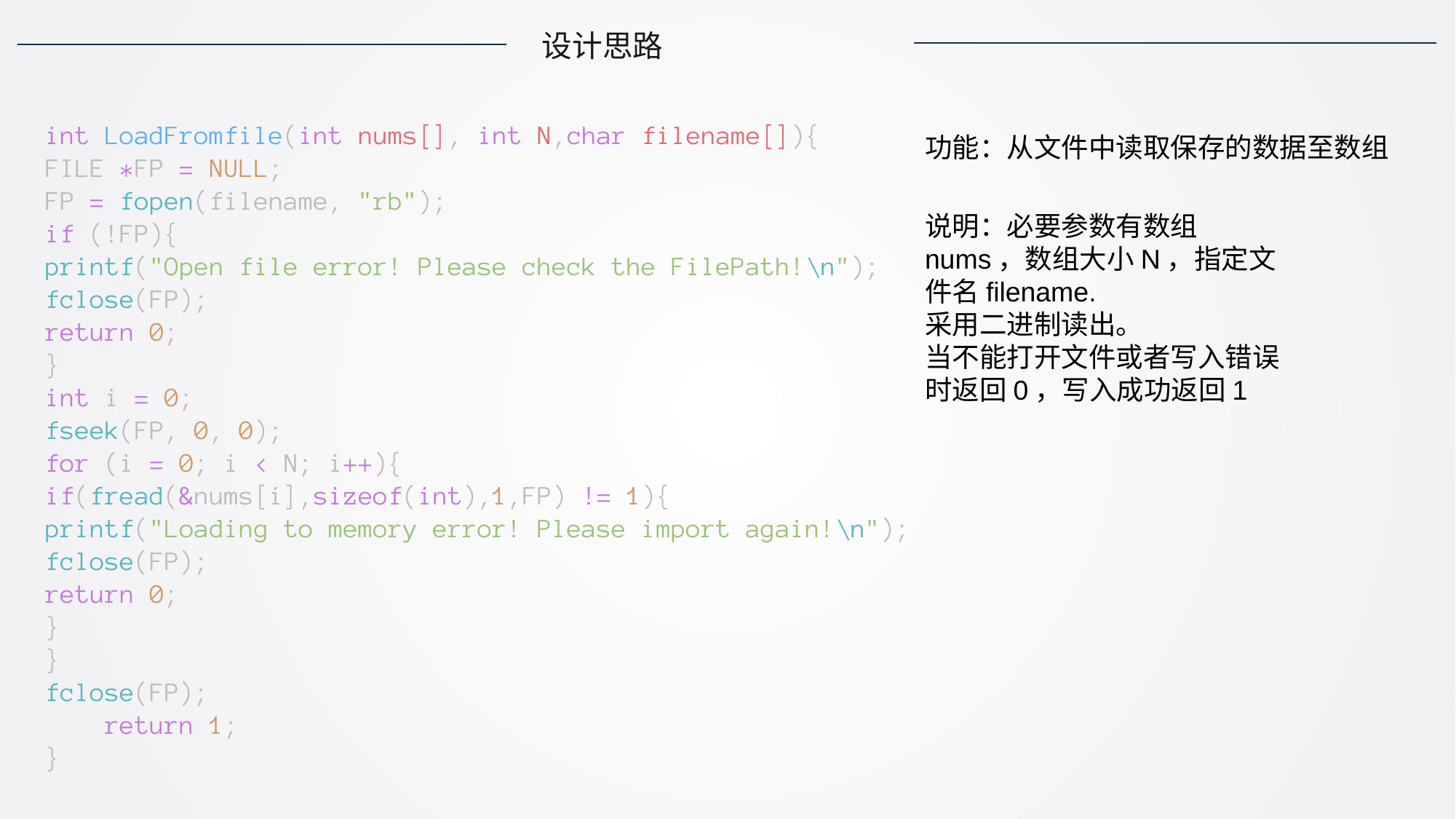

设计思路

int LoadFromfile(int nums[], int N,char filename[]){
FILE *FP = NULL;
FP = fopen(filename, "rb");
if (!FP){
printf("Open file error! Please check the FilePath!\n");
fclose(FP);
return 0;
}
int i = 0;
fseek(FP, 0, 0);
for (i = 0; i < N; i++){
if(fread(&nums[i],sizeof(int),1,FP) != 1){
printf("Loading to memory error! Please import again!\n");
fclose(FP);
return 0;
}
}
fclose(FP);
    return 1;
}

功能：从文件中读取保存的数据至数组
说明：必要参数有数组nums，数组大小N，指定文件名filename.
采用二进制读出。
当不能打开文件或者写入错误时返回0，写入成功返回1